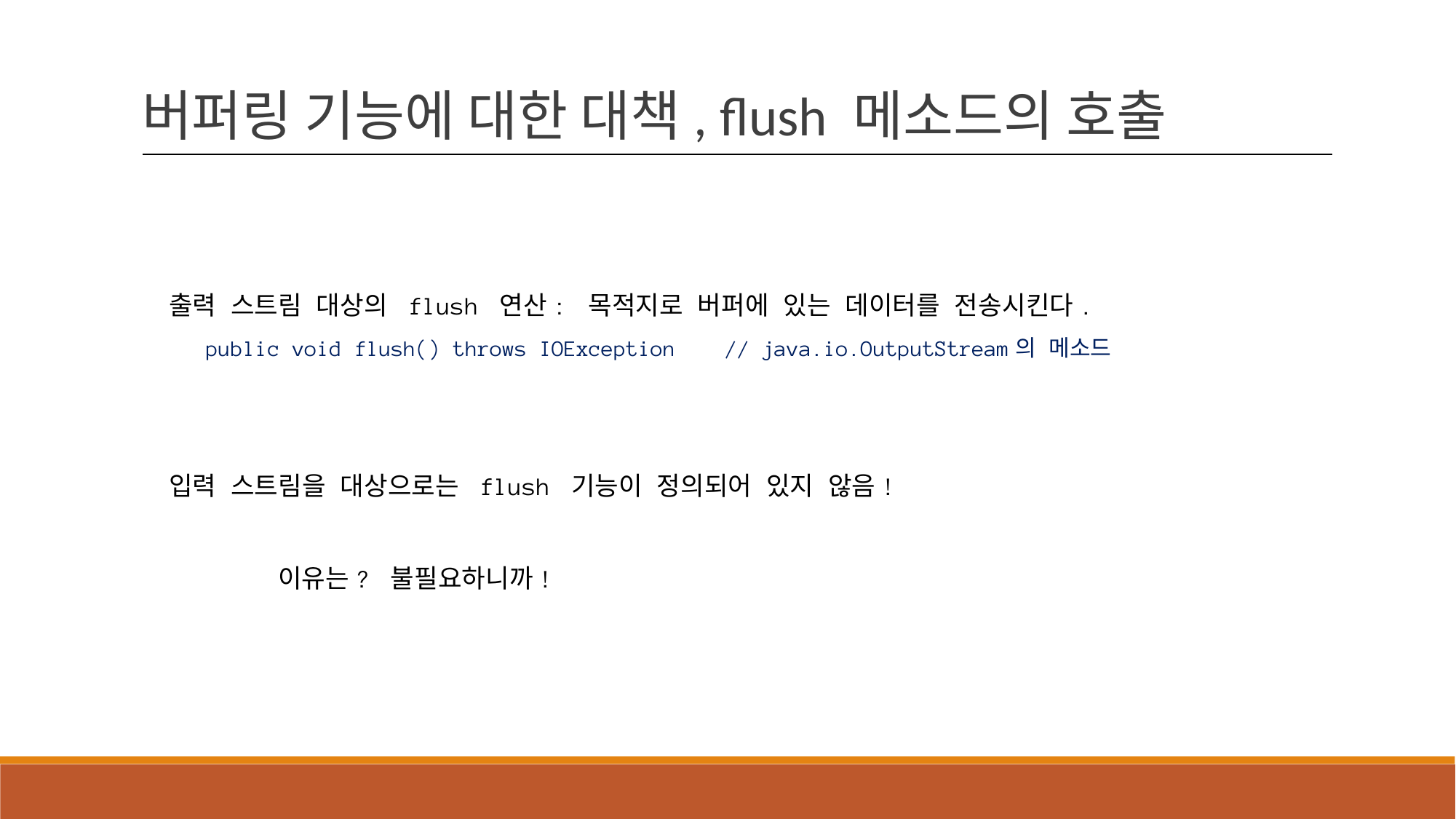

버퍼링 기능에 대한 대책, flush 메소드의 호출
출력 스트림 대상의 flush 연산: 목적지로 버퍼에 있는 데이터를 전송시킨다.
   public void flush() throws IOException    // java.io.OutputStream의 메소드

입력 스트림을 대상으로는 flush 기능이 정의되어 있지 않음!
											이유는? 불필요하니까!